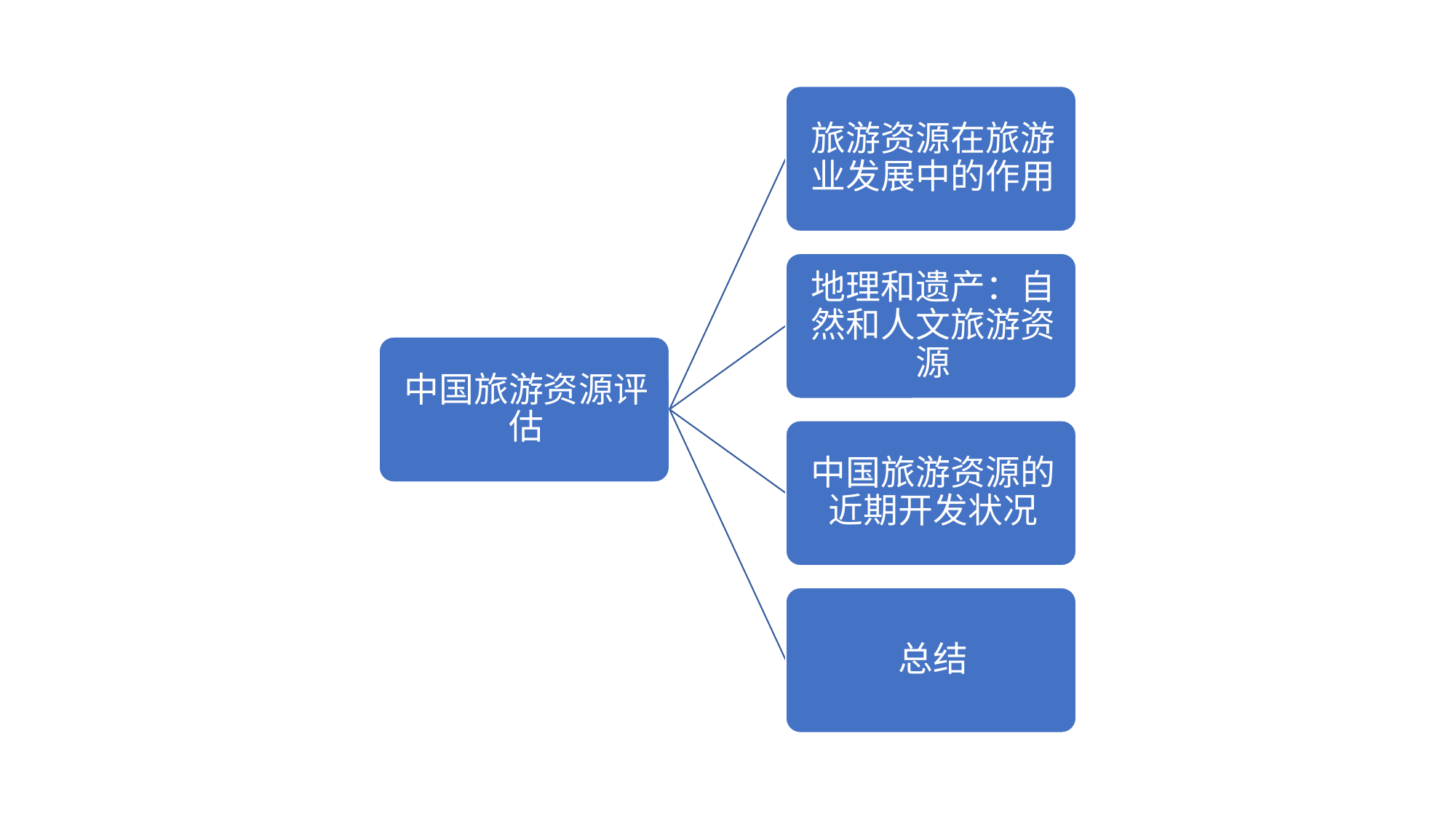

中国旅游资源评估

旅游资源在旅游业发展中的作用

地理和遗产：自然和人文旅游资源

中国旅游资源的近期开发状况

总结